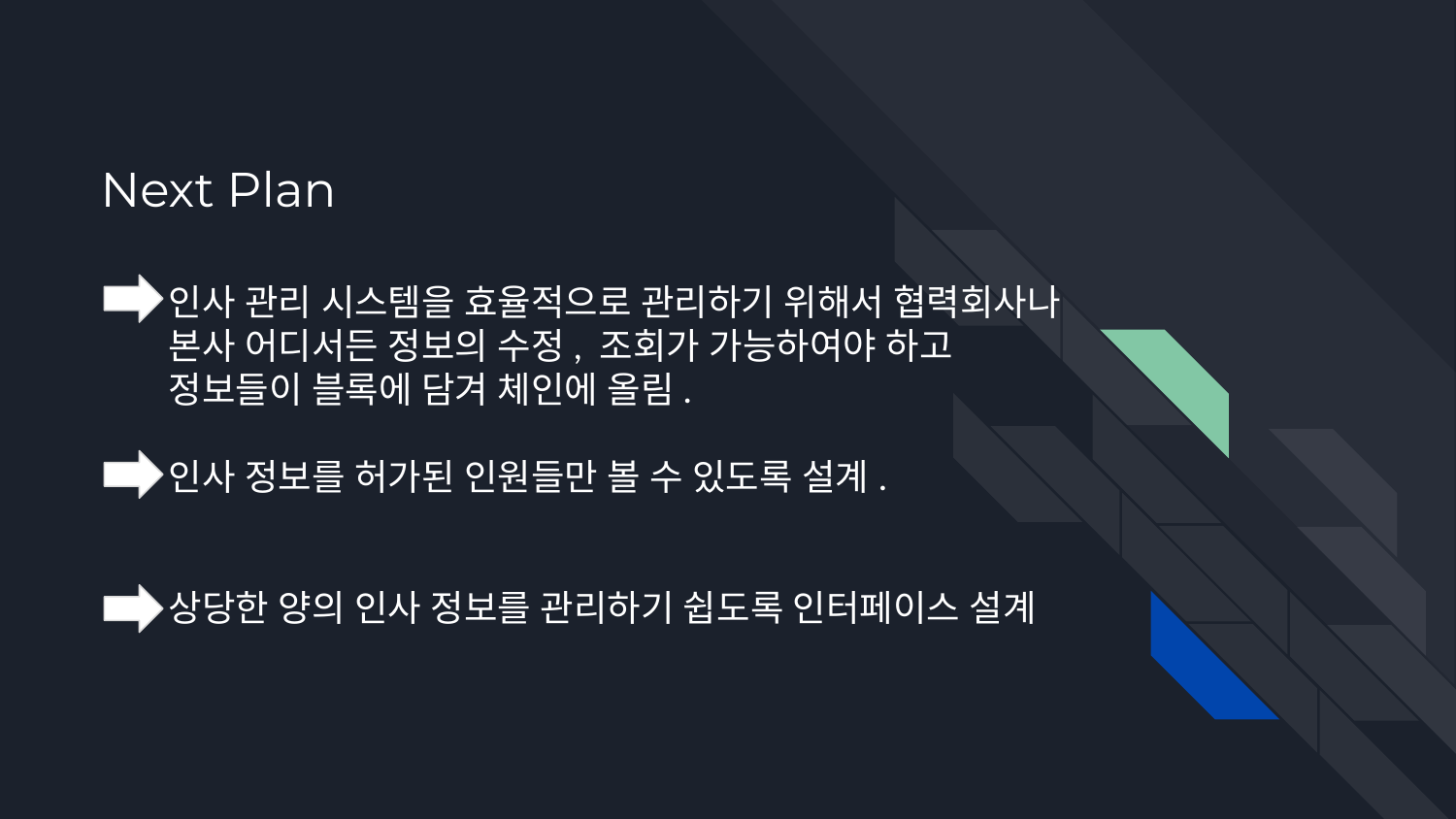

# Next Plan
인사 관리 시스템을 효율적으로 관리하기 위해서 협력회사나 본사 어디서든 정보의 수정, 조회가 가능하여야 하고 정보들이 블록에 담겨 체인에 올림.

인사 정보를 허가된 인원들만 볼 수 있도록 설계.

상당한 양의 인사 정보를 관리하기 쉽도록 인터페이스 설계